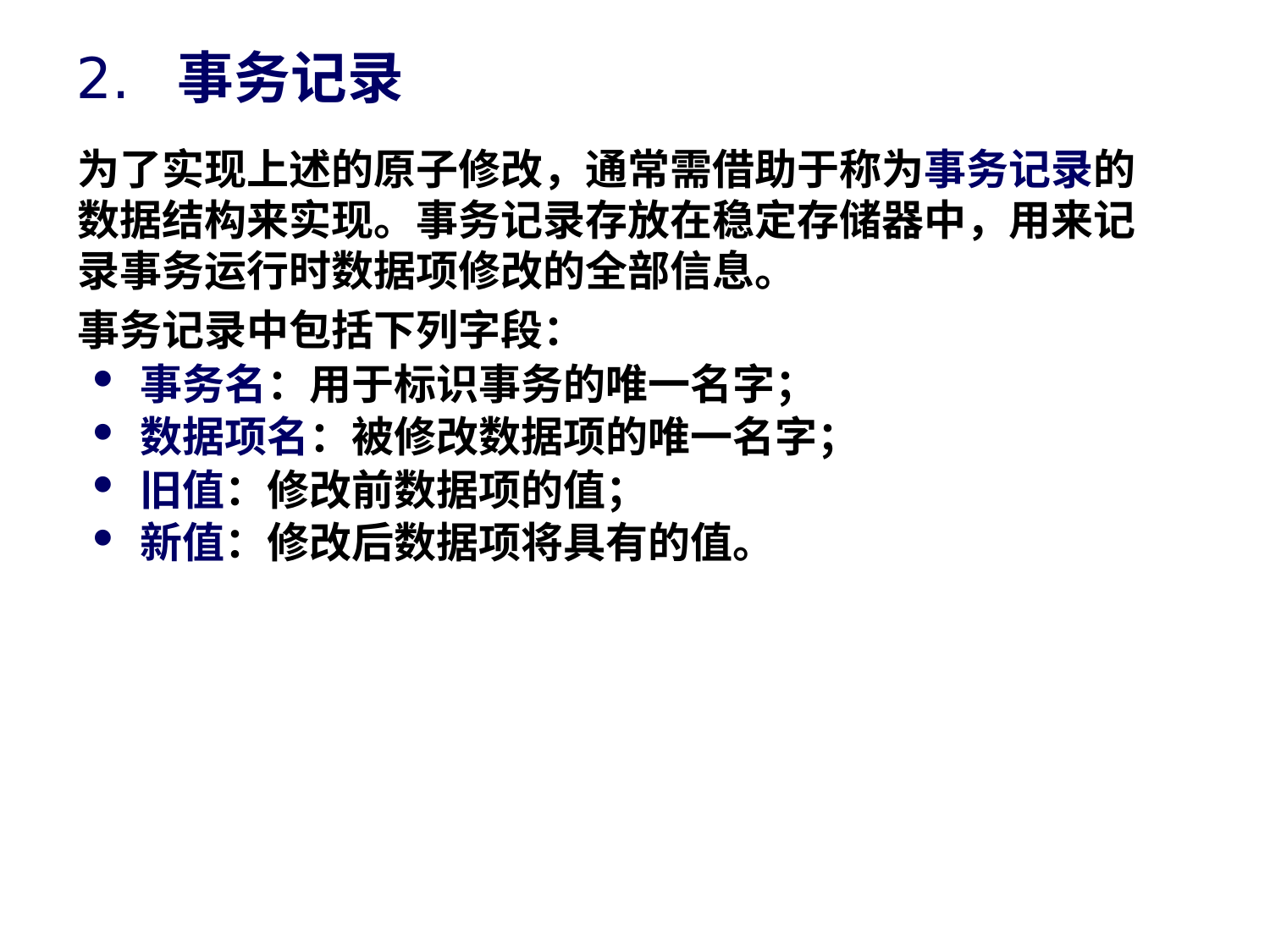

2.  事务记录
为了实现上述的原子修改，通常需借助于称为事务记录的数据结构来实现。事务记录存放在稳定存储器中，用来记录事务运行时数据项修改的全部信息。
事务记录中包括下列字段：
事务名：用于标识事务的唯一名字；
数据项名：被修改数据项的唯一名字；
旧值：修改前数据项的值；
新值：修改后数据项将具有的值。